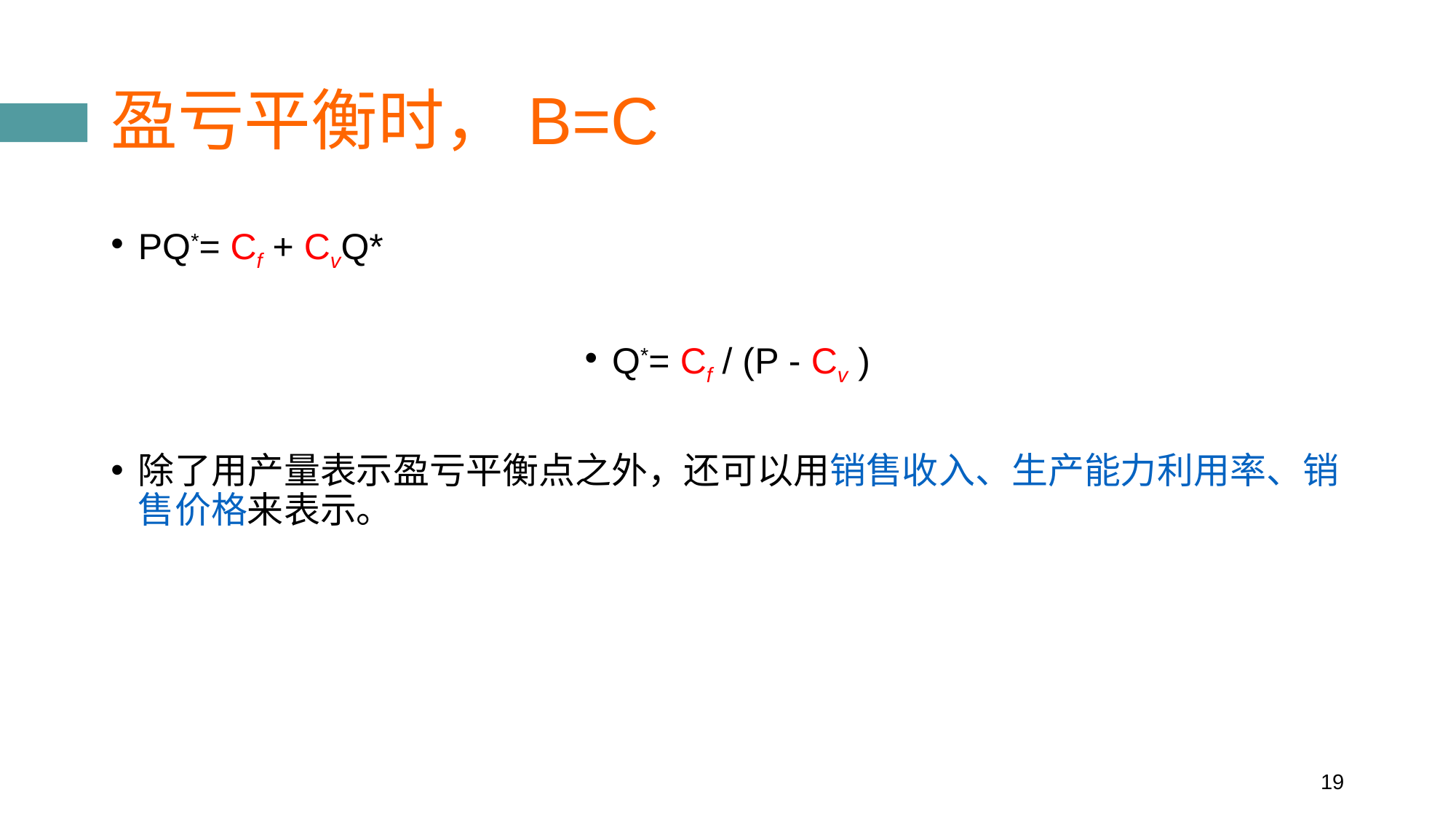

# 盈亏平衡时，B=C
PQ*= Cf + CvQ*

Q*= Cf / (P - Cv )

除了用产量表示盈亏平衡点之外，还可以用销售收入、生产能力利用率、销售价格来表示。

19